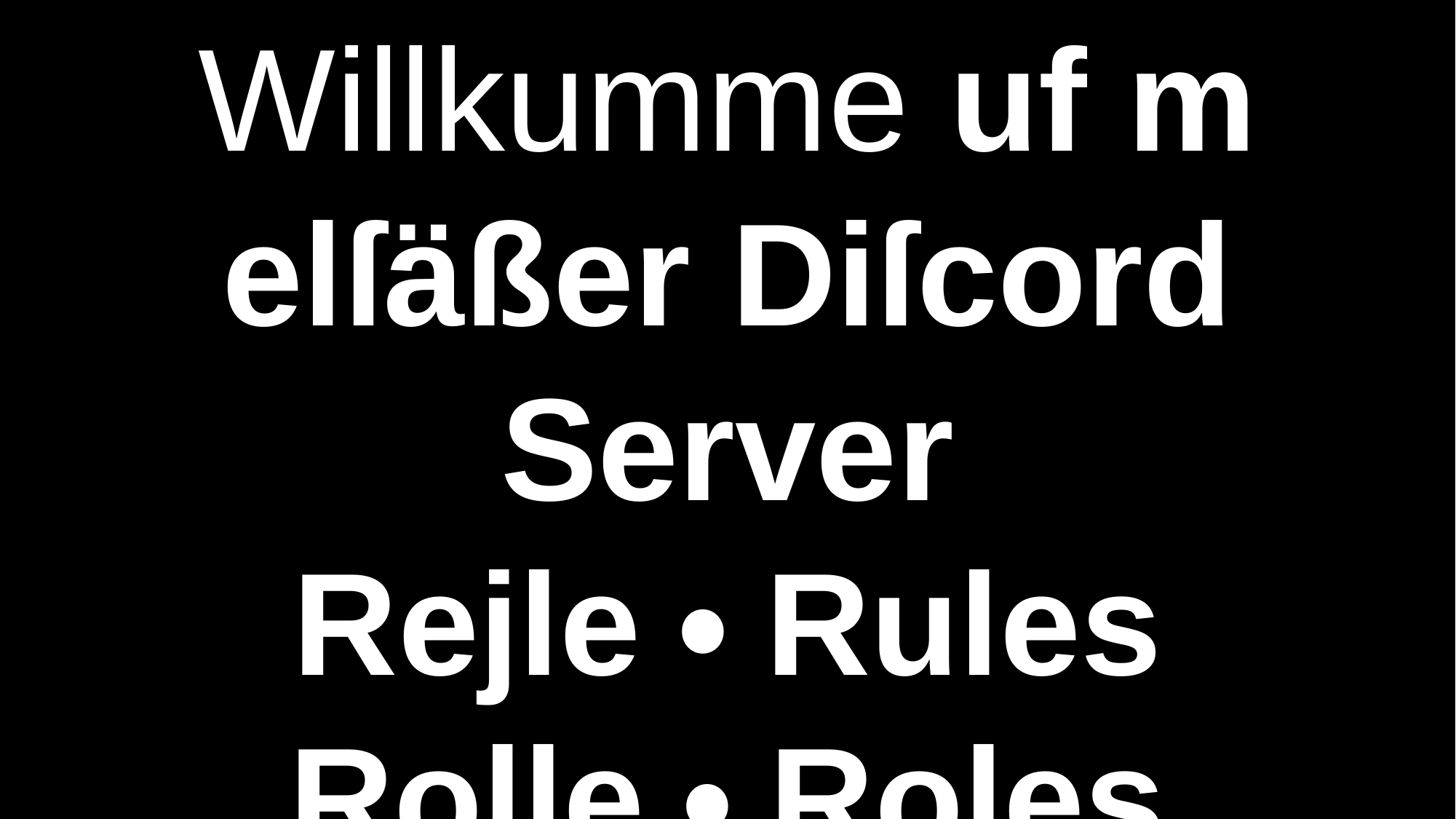

Willkumme uf m elſäßer Diſcord Server
Rejle・Rules
Rolle・Roles